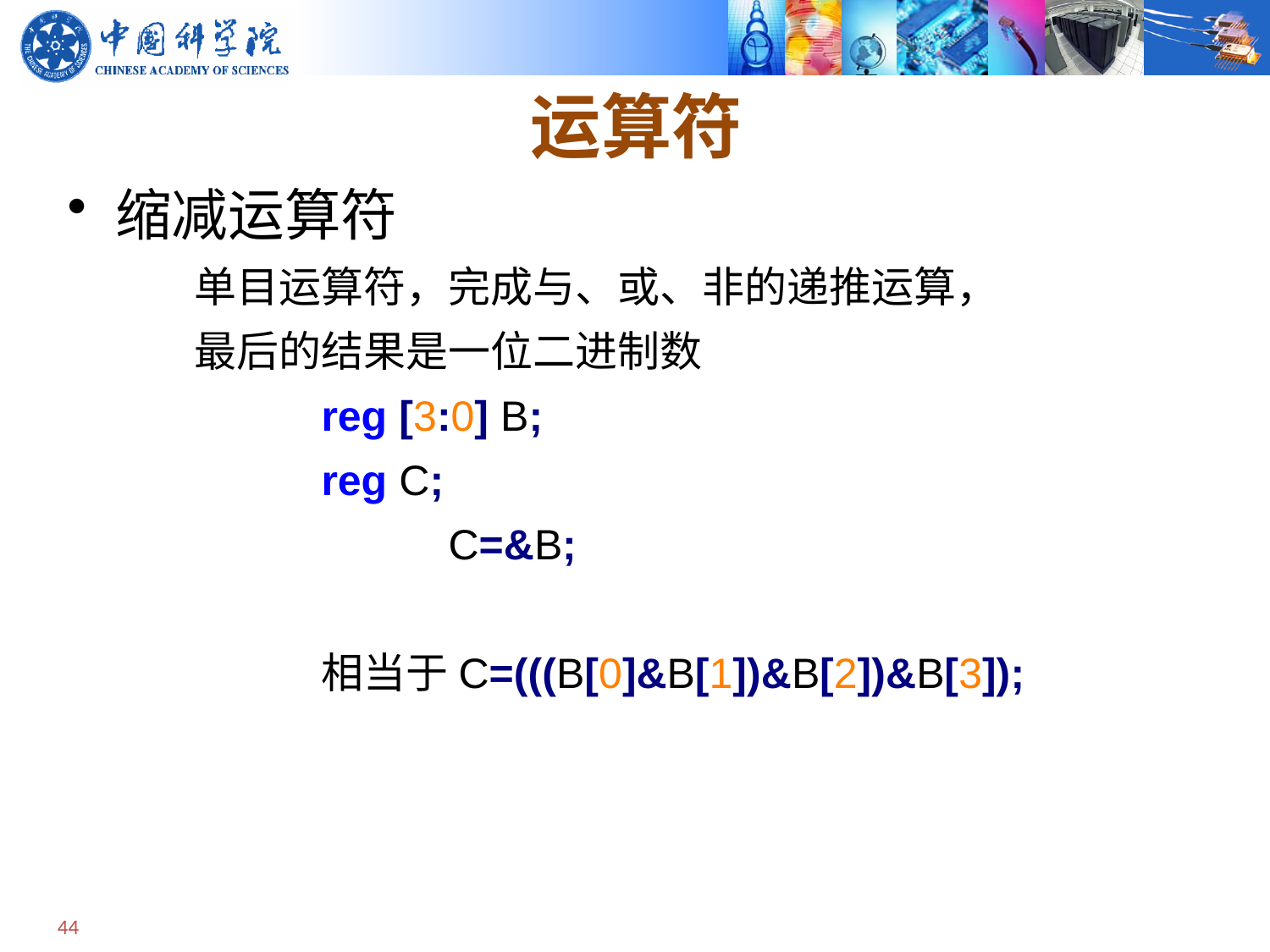

# 运算符
缩减运算符
	单目运算符，完成与、或、非的递推运算，
	最后的结果是一位二进制数
		reg [3:0] B;
		reg C;
			C=&B;

		相当于C=(((B[0]&B[1])&B[2])&B[3]);